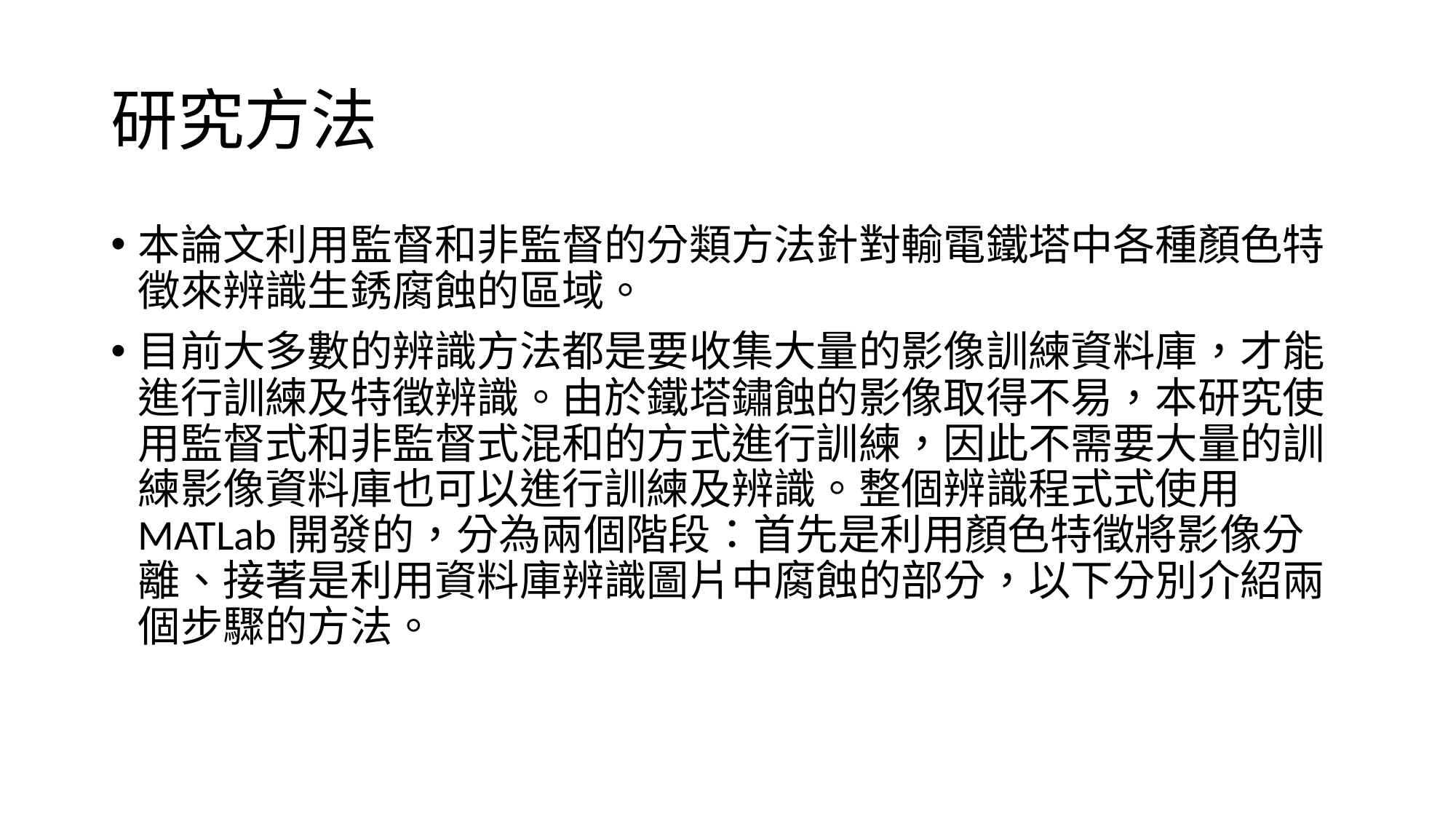

# 研究方法
本論文利用監督和非監督的分類方法針對輸電鐵塔中各種顏色特徵來辨識生銹腐蝕的區域。
目前大多數的辨識方法都是要收集大量的影像訓練資料庫，才能進行訓練及特徵辨識。由於鐵塔鏽蝕的影像取得不易，本研究使用監督式和非監督式混和的方式進行訓練，因此不需要大量的訓練影像資料庫也可以進行訓練及辨識。整個辨識程式式使用MATLab開發的，分為兩個階段：首先是利用顏色特徵將影像分離、接著是利用資料庫辨識圖片中腐蝕的部分，以下分別介紹兩個步驟的方法。